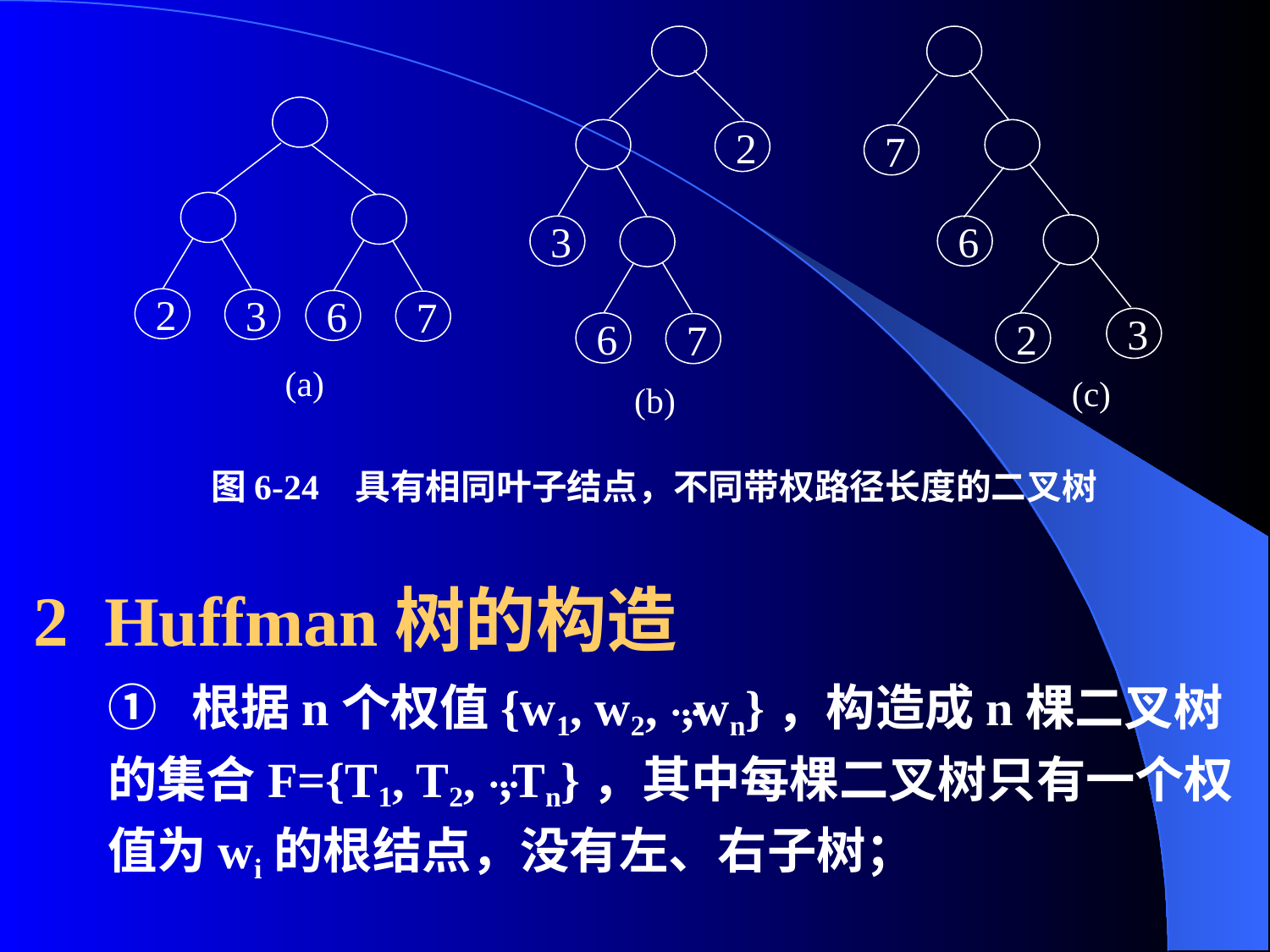

3

2

6
7

7

6

3
2

2
3

6
7
(a)
(c)
(b)
图6-24   具有相同叶子结点，不同带权路径长度的二叉树
2  Huffman树的构造
①  根据n个权值{w1, w2, ⋯,wn}，构造成n棵二叉树的集合F={T1, T2, ⋯,Tn}，其中每棵二叉树只有一个权值为wi的根结点，没有左、右子树；